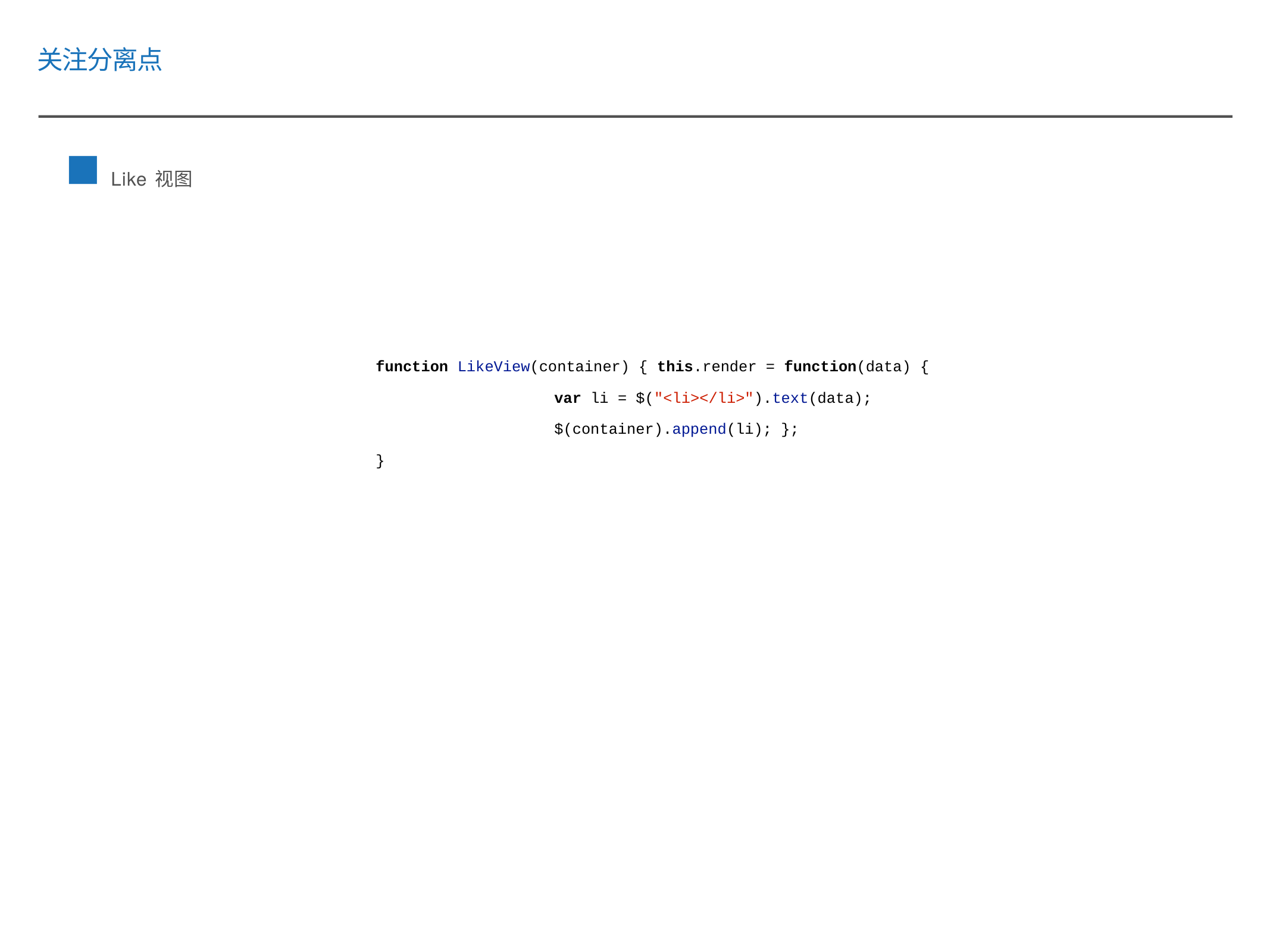

关注分离点
Like视图
function LikeView(container) { this.render = function(data) {
		var li = $("<li></li>").text(data);
		$(container).append(li); };
}